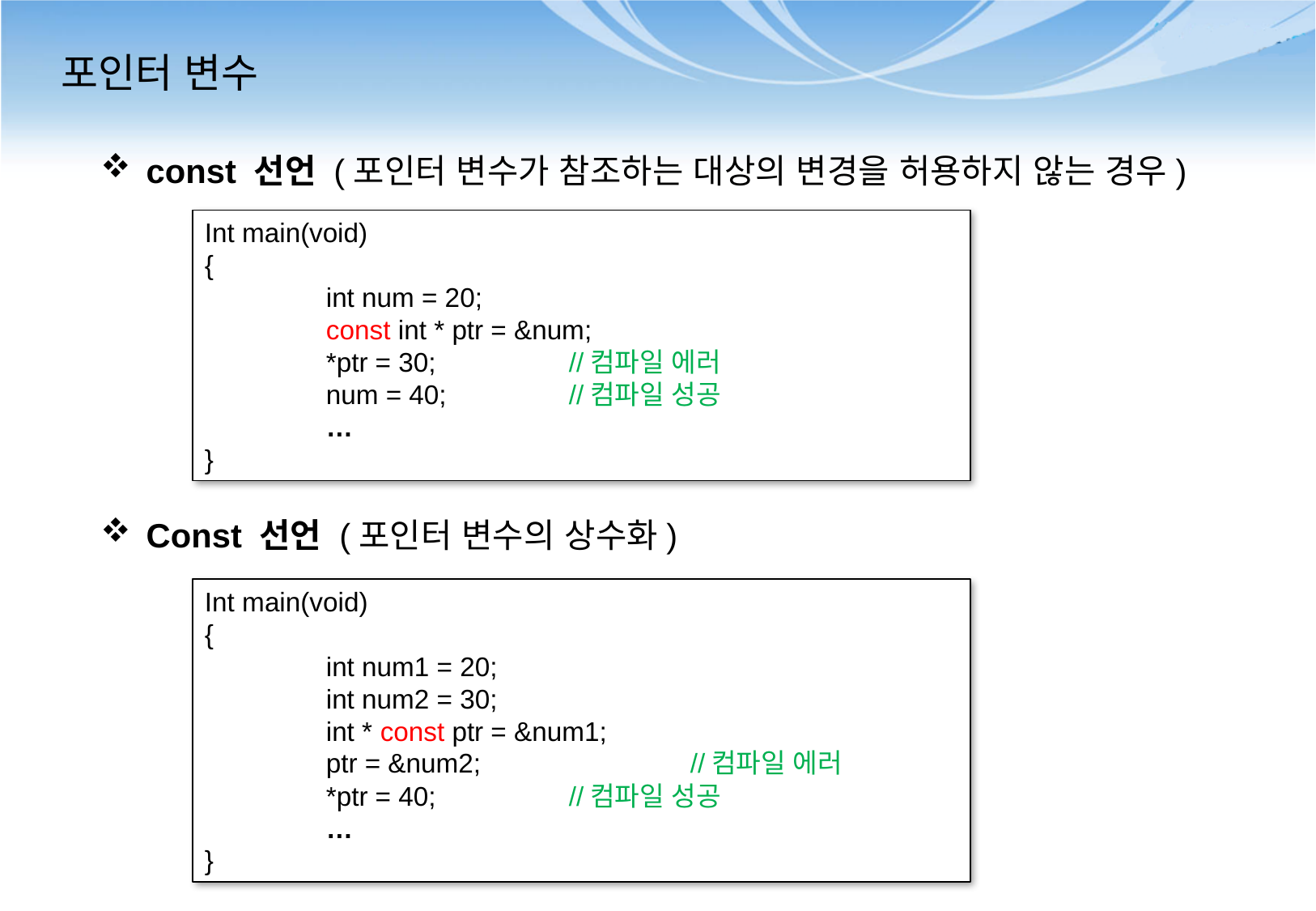

# 포인터 변수
const 선언 (포인터 변수가 참조하는 대상의 변경을 허용하지 않는 경우)

Const 선언 (포인터 변수의 상수화)

Int main(void)
{
	int num = 20;
	const int * ptr = &num;
	*ptr = 30;		//컴파일 에러
	num = 40;		//컴파일 성공
	…
}
Int main(void)
{
	int num1 = 20;
	int num2 = 30;
	int * const ptr = &num1;
	ptr = &num2;		//컴파일 에러
	*ptr = 40;		//컴파일 성공
	…
}